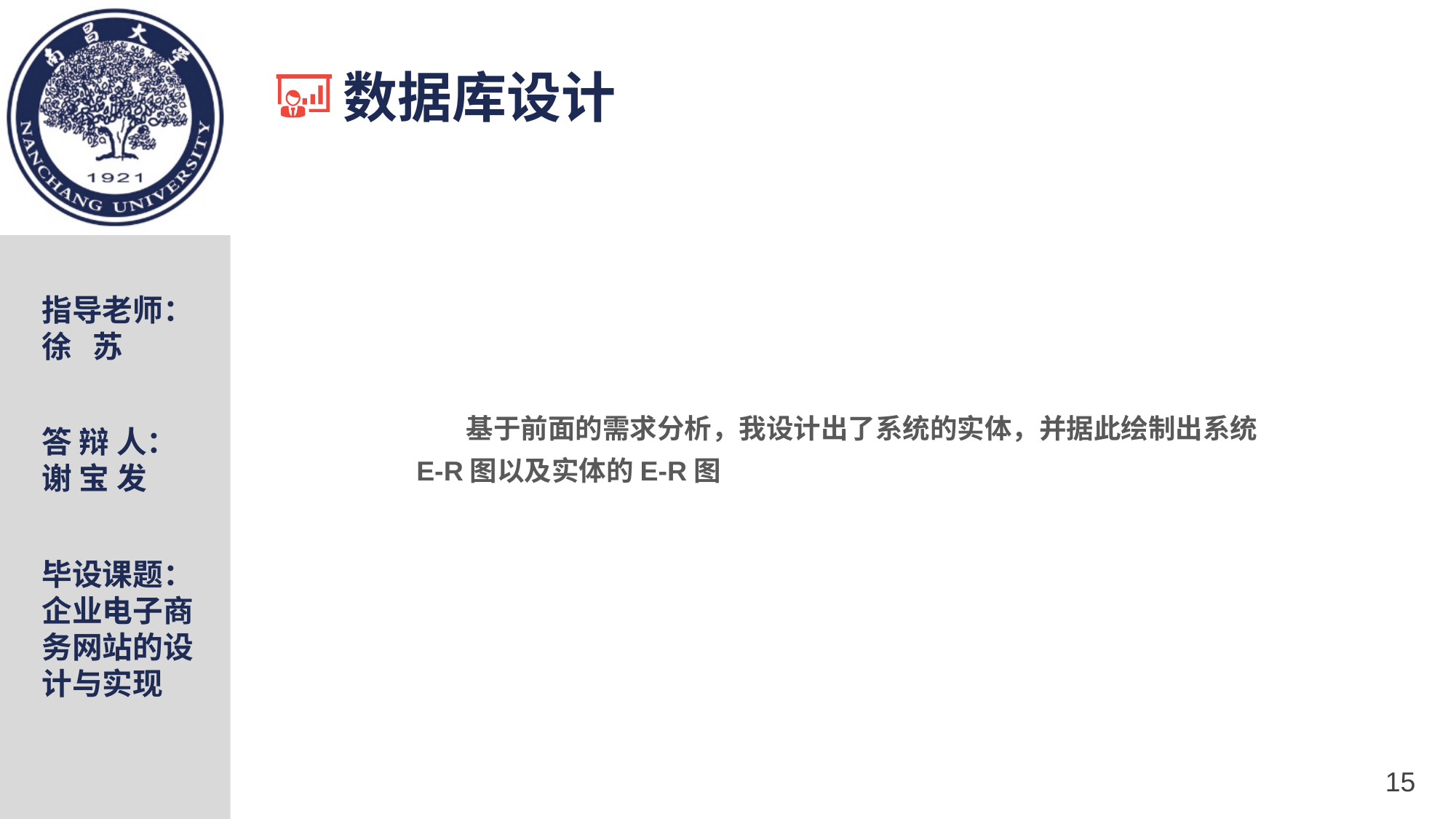

数据库设计

       基于前面的需求分析，我设计出了系统的实体，并据此绘制出系统E-R图以及实体的E-R图